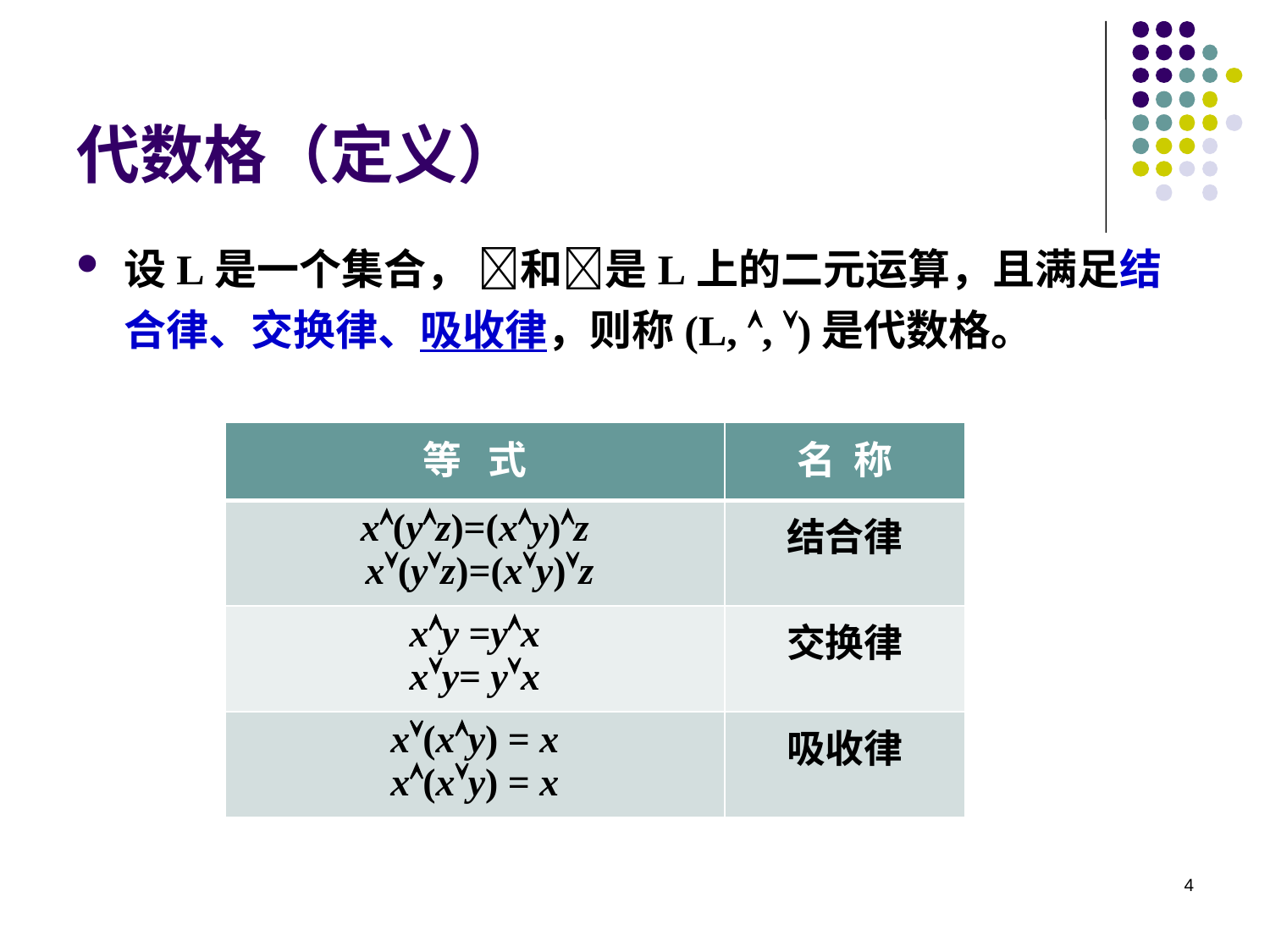

# 代数格（定义）
设L是一个集合， ∧和∨是L上的二元运算，且满足结合律、交换律、吸收律，则称(L, ∧, ∨)是代数格。
| 等 式 | 名 称 |
| --- | --- |
| x∧(y∧z)=(x∧y)∧z x∨(y∨z)=(x∨y)∨z | 结合律 |
| x∧y =y∧x x∨y= y∨x | 交换律 |
| x∨(x∧y) = x x∧(x∨y) = x | 吸收律 |
4